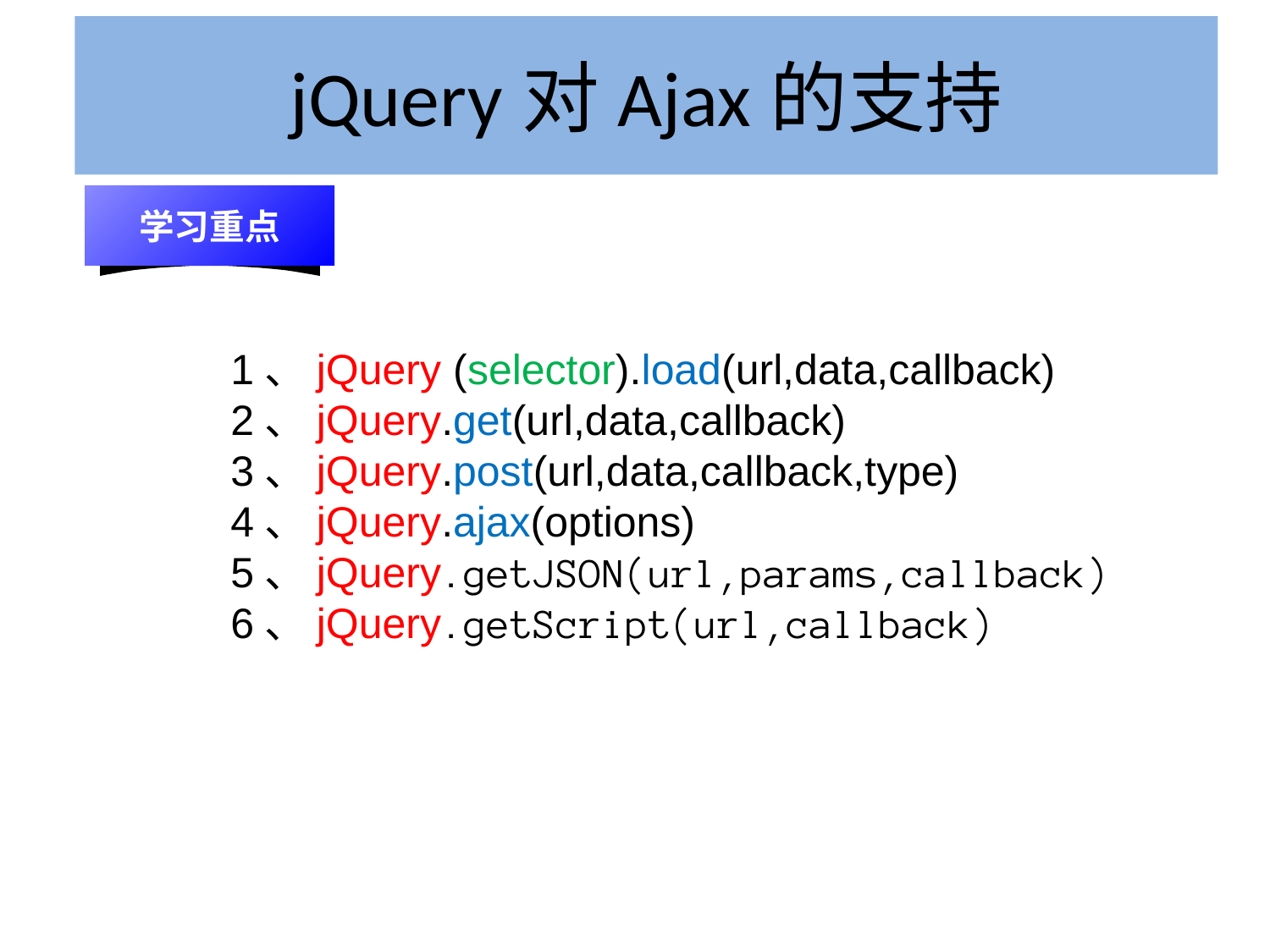

jQuery对Ajax的支持
学习重点

1、jQuery (selector).load(url,data,callback)
2、jQuery.get(url,data,callback)
3、jQuery.post(url,data,callback,type)
4、jQuery.ajax(options)
5、jQuery.getJSON(url,params,callback)
6、jQuery.getScript(url,callback)